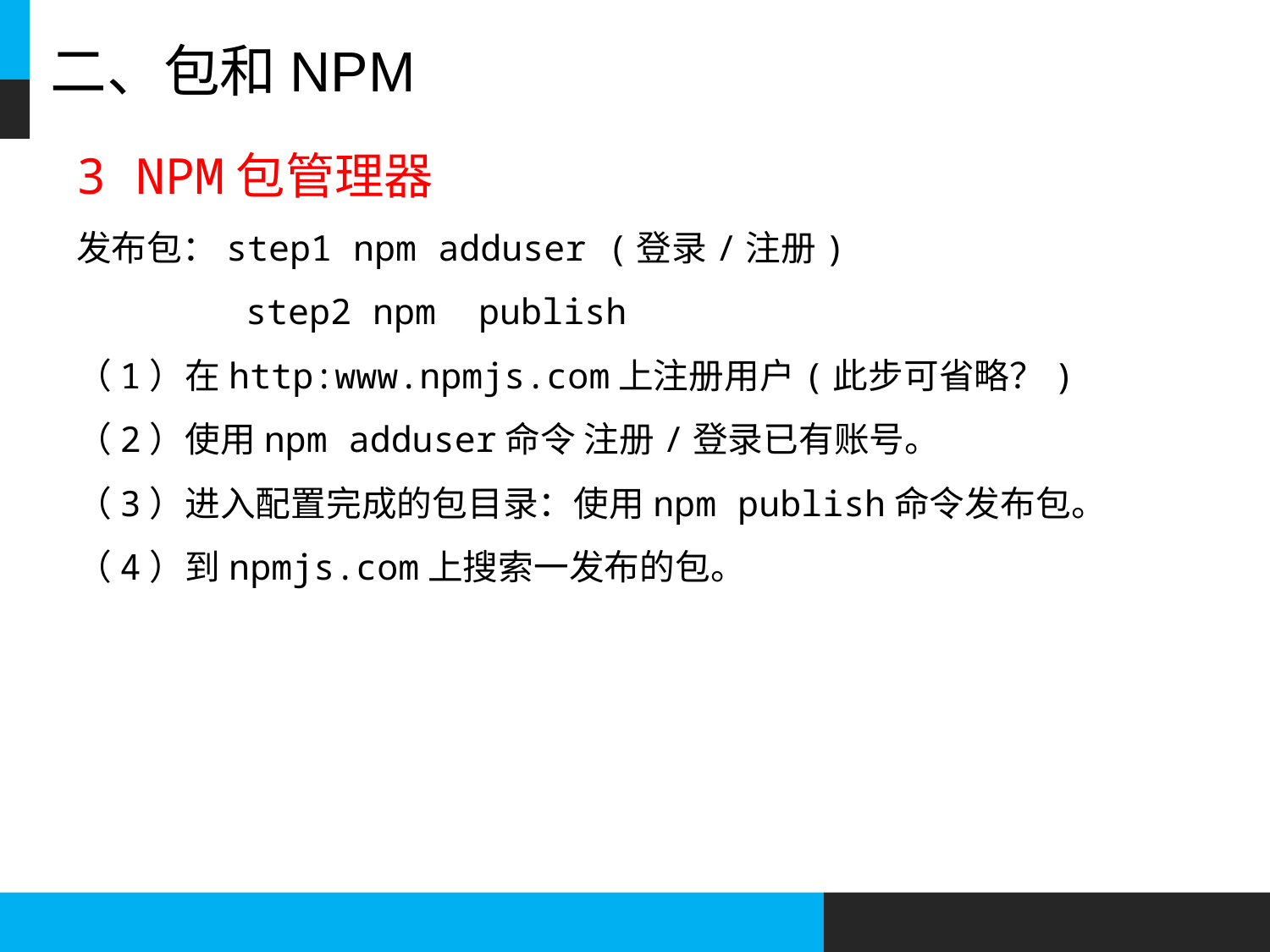

# 二、包和NPM
3 NPM包管理器
发布包：step1 npm adduser (登录/注册)
        step2 npm  publish
（1）在http:www.npmjs.com上注册用户(此步可省略？)
（2）使用npm adduser命令 注册/登录已有账号。
（3）进入配置完成的包目录：使用npm publish命令发布包。
（4）到npmjs.com上搜索一发布的包。